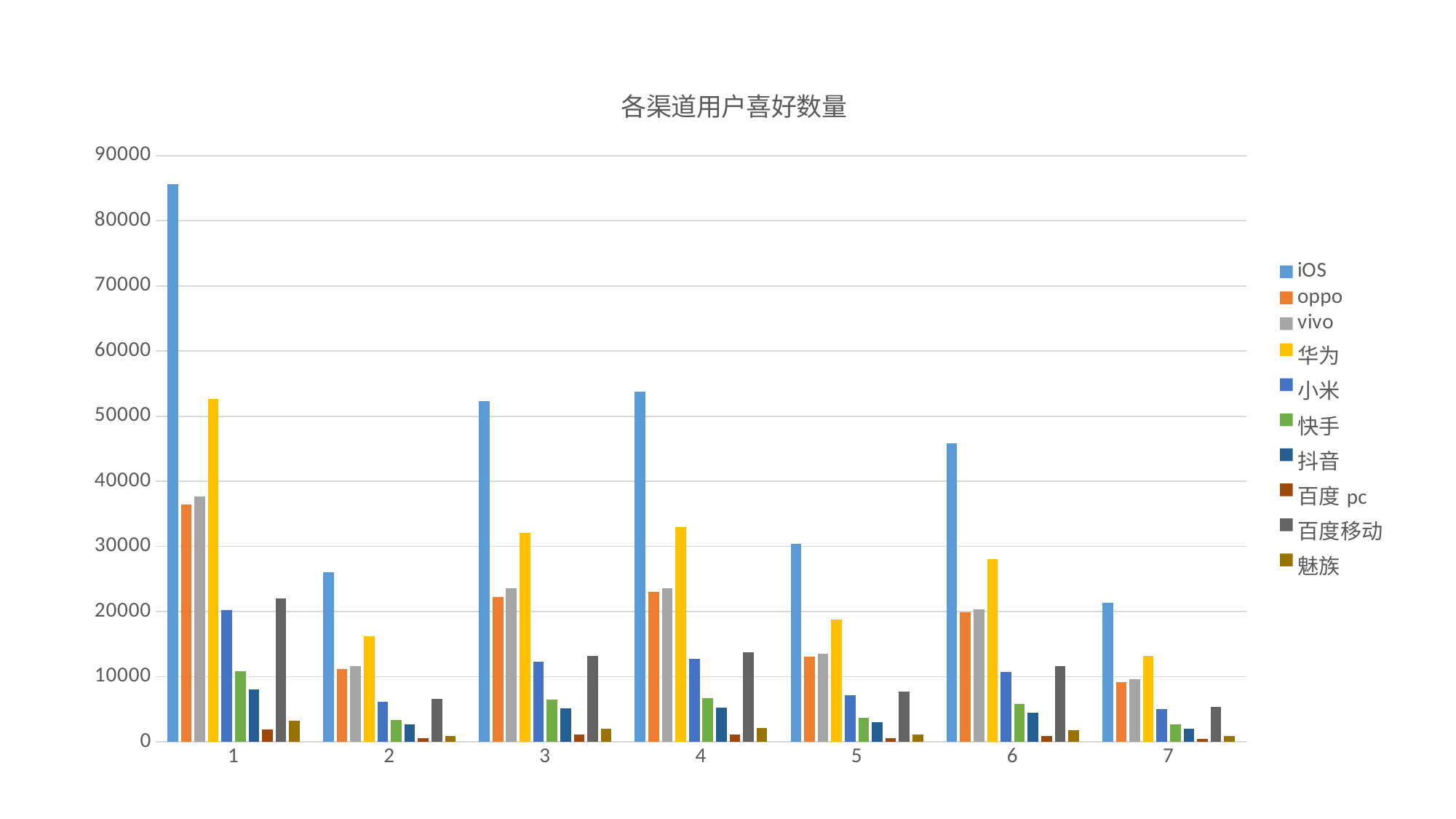

### Chart: 各渠道用户喜好数量

| Category | iOS | oppo | vivo | 华为 | 小米 | 快手 | 抖音 | 百度pc | 百度移动 | 魅族 |
|---|---|---|---|---|---|---|---|---|---|---|
| 1 | 85600.0 | 36398.0 | 37706.0 | 52686.0 | 20238.0 | 10809.0 | 8065.0 | 1874.0 | 22023.0 | 3249.0 |
| 2 | 26030.0 | 11209.0 | 11657.0 | 16265.0 | 6161.0 | 3320.0 | 2658.0 | 557.0 | 6652.0 | 968.0 |
| 3 | 52327.0 | 22261.0 | 23568.0 | 32065.0 | 12267.0 | 6514.0 | 5172.0 | 1107.0 | 13259.0 | 2002.0 |
| 4 | 53786.0 | 23054.0 | 23560.0 | 33022.0 | 12703.0 | 6769.0 | 5259.0 | 1085.0 | 13717.0 | 2113.0 |
| 5 | 30447.0 | 13139.0 | 13553.0 | 18763.0 | 7201.0 | 3758.0 | 2995.0 | 630.0 | 7705.0 | 1172.0 |
| 6 | 45795.0 | 19870.0 | 20322.0 | 28088.0 | 10806.0 | 5809.0 | 4503.0 | 945.0 | 11635.0 | 1808.0 |
| 7 | 21354.0 | 9171.0 | 9586.0 | 13206.0 | 5047.0 | 2726.0 | 2055.0 | 450.0 | 5442.0 | 886.0 |